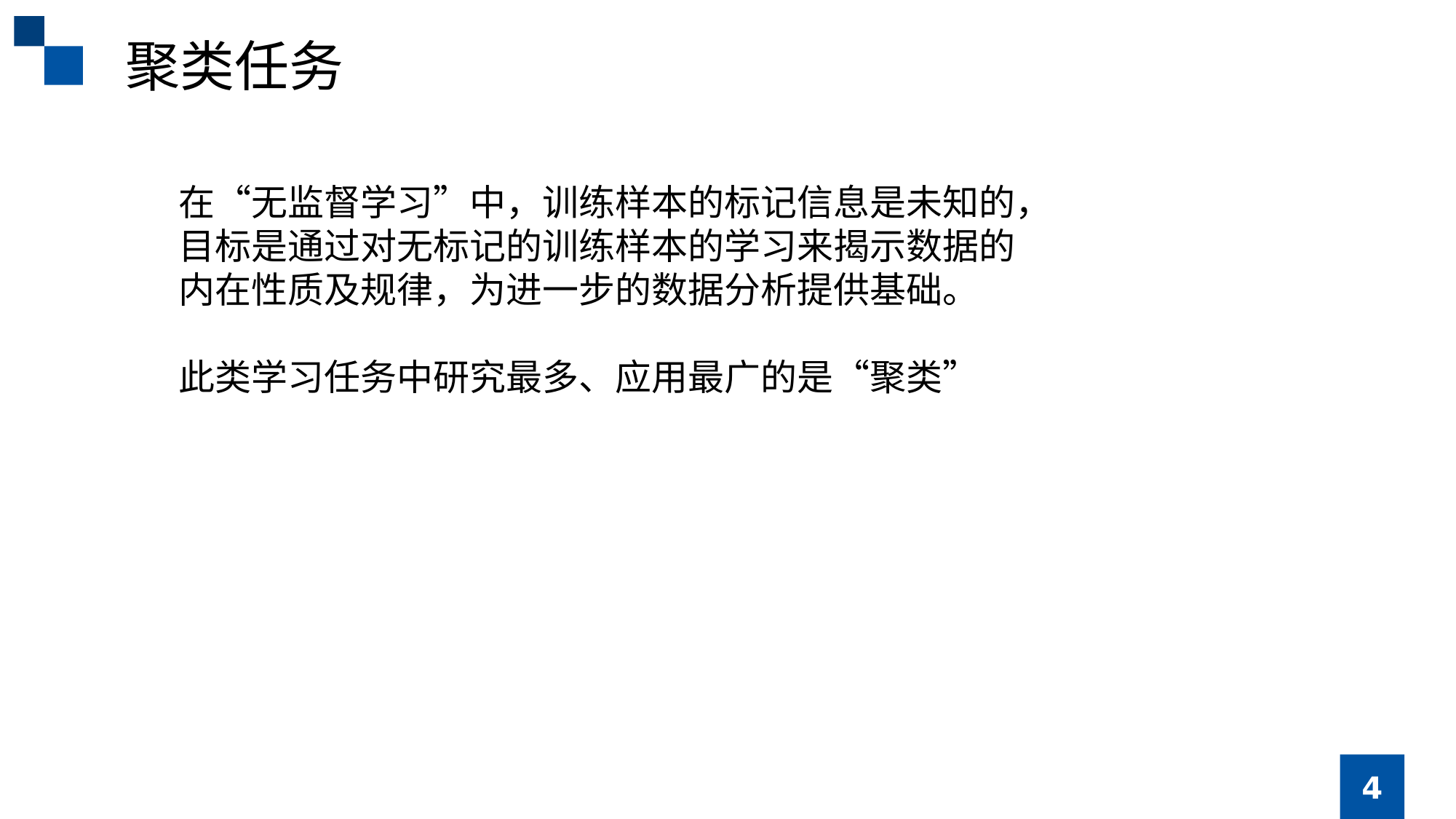

聚类任务

在“无监督学习”中，训练样本的标记信息是未知的，目标是通过对无标记的训练样本的学习来揭示数据的内在性质及规律，为进一步的数据分析提供基础。

此类学习任务中研究最多、应用最广的是“聚类”

4